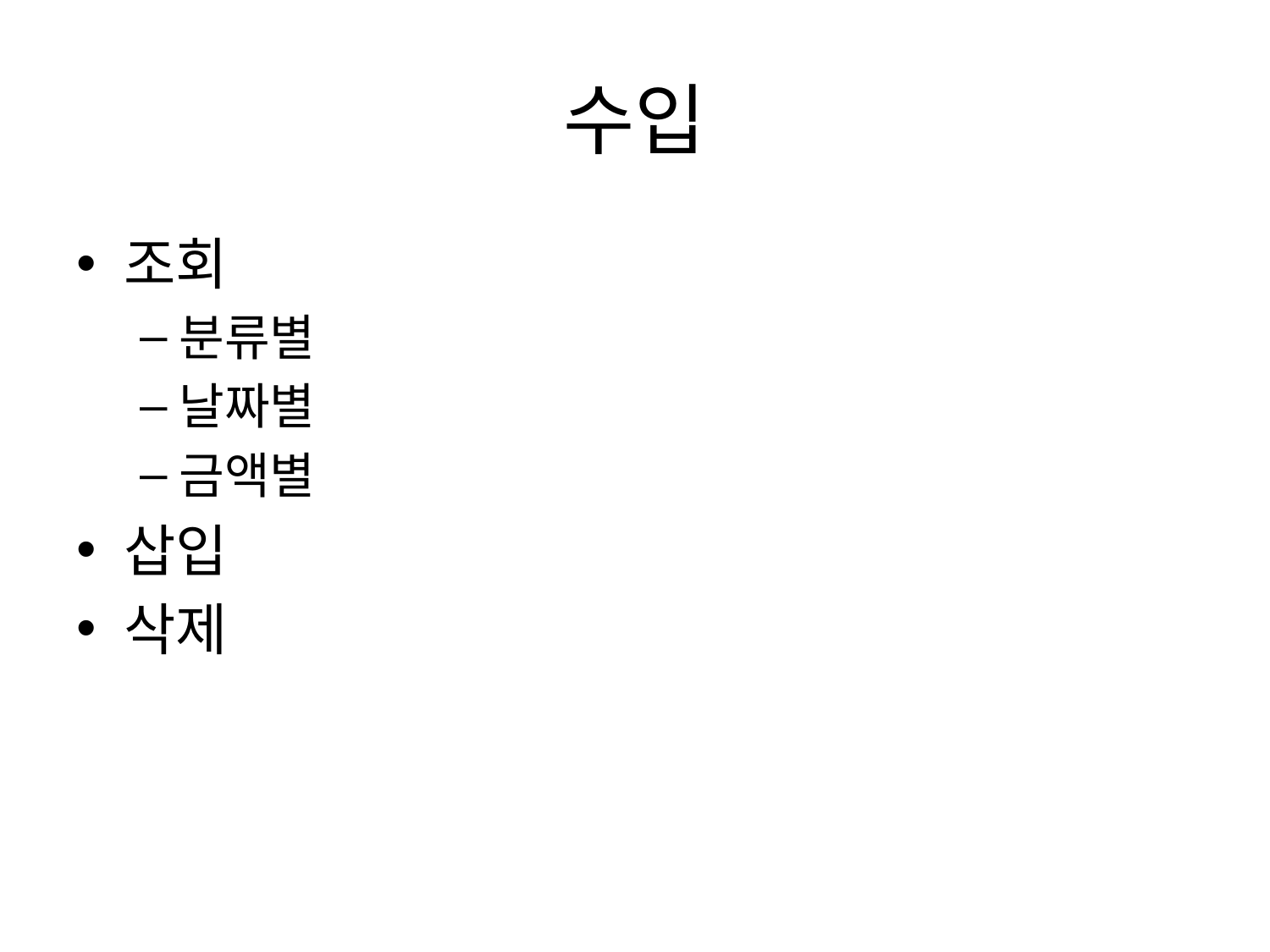

# 수입
조회
분류별
날짜별
금액별
삽입
삭제